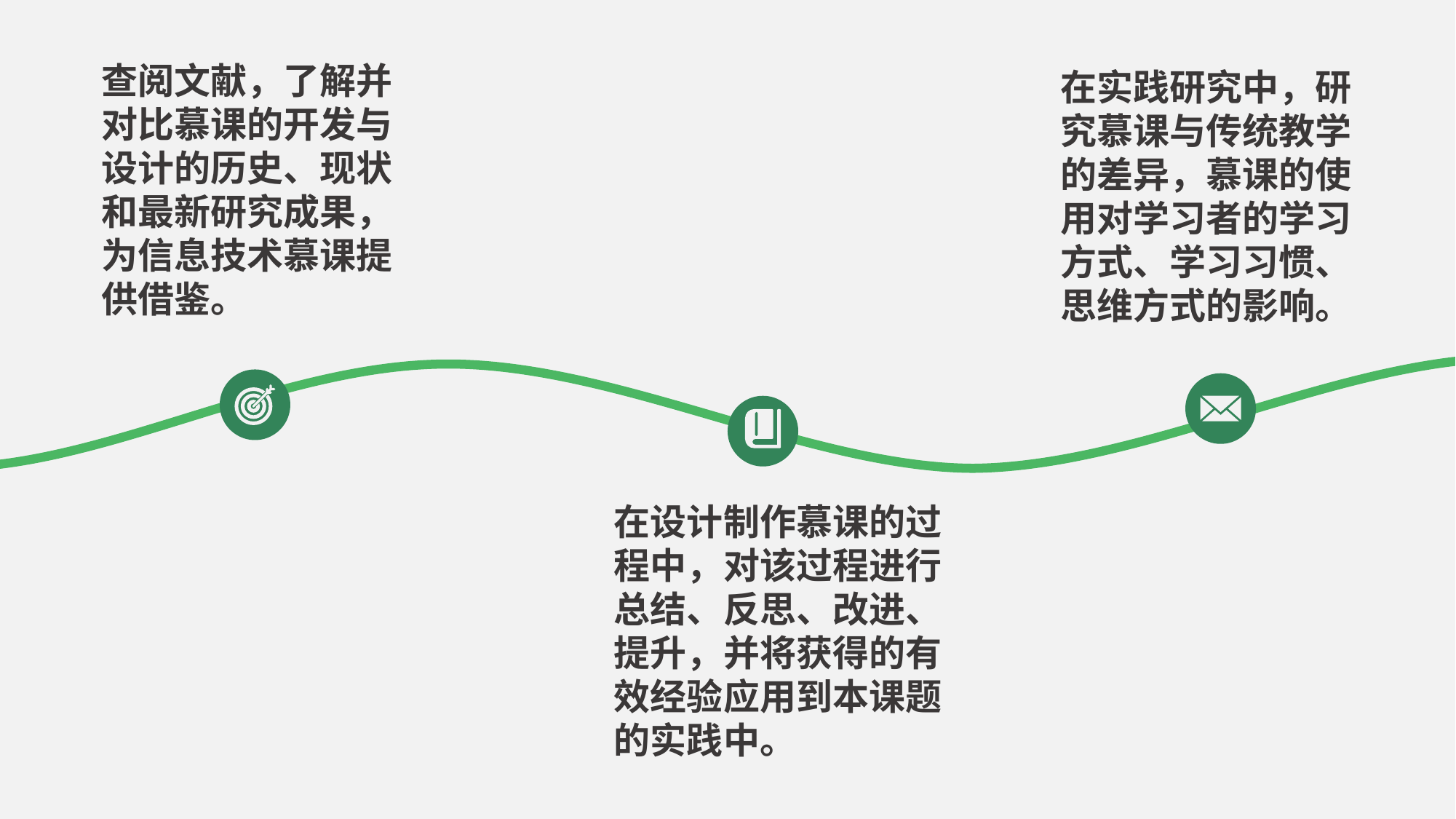

查阅文献，了解并对比慕课的开发与设计的历史、现状和最新研究成果，为信息技术慕课提供借鉴。
在实践研究中，研究慕课与传统教学的差异，慕课的使用对学习者的学习方式、学习习惯、思维方式的影响。

在设计制作慕课的过程中，对该过程进行总结、反思、改进、提升，并将获得的有效经验应用到本课题的实践中。